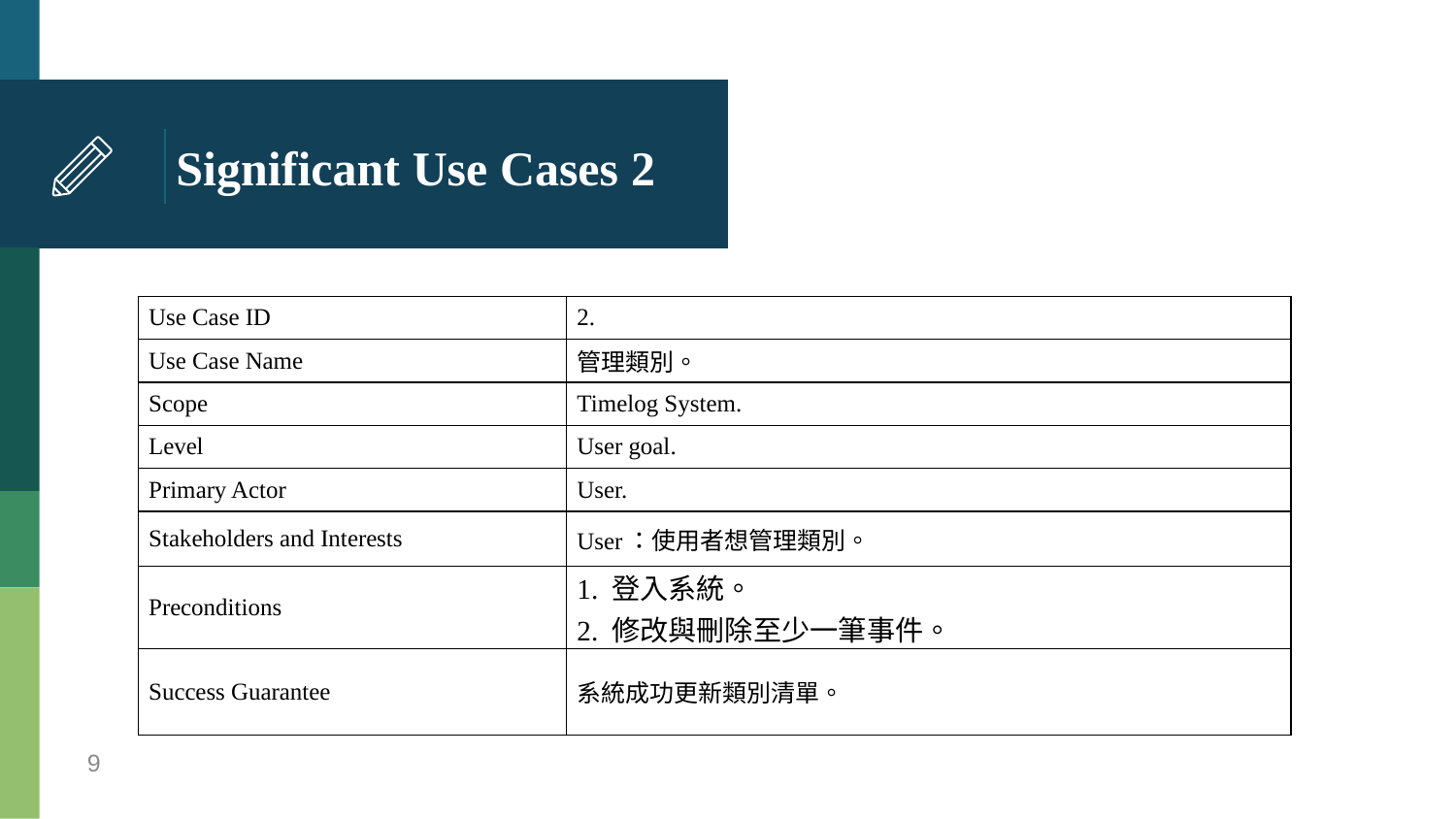

# Significant Use Cases 2

| Use Case ID | 2. |
| --- | --- |
| Use Case Name | 管理類別。 |
| Scope | Timelog System. |
| Level | User goal. |
| Primary Actor | User. |
| Stakeholders and Interests | User：使用者想管理類別。 |
| Preconditions | 1. 登入系統。 2. 修改與刪除至少一筆事件。 |
| Success Guarantee | 系統成功更新類別清單。 |
9